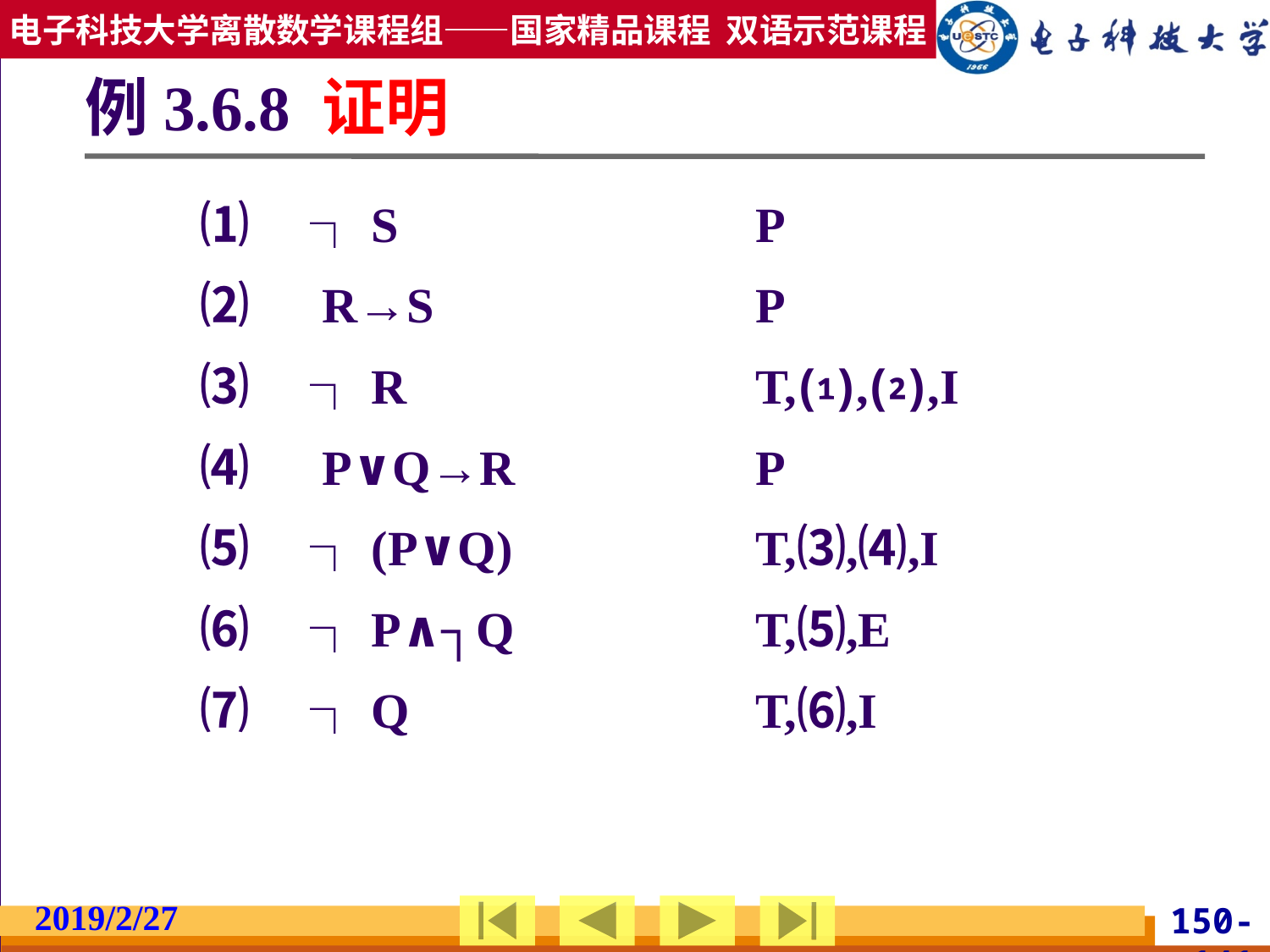

# 例3.6.8 证明
⑴　┐S			P
⑵　R→S			P
⑶　┐R			T,⑴,⑵,I
⑷　P∨Q→R		P
⑸　┐(P∨Q)		T,⑶,⑷,I
⑹　┐P∧┐Q		T,⑸,E
⑺　┐Q			T,⑹,I
2019/2/27